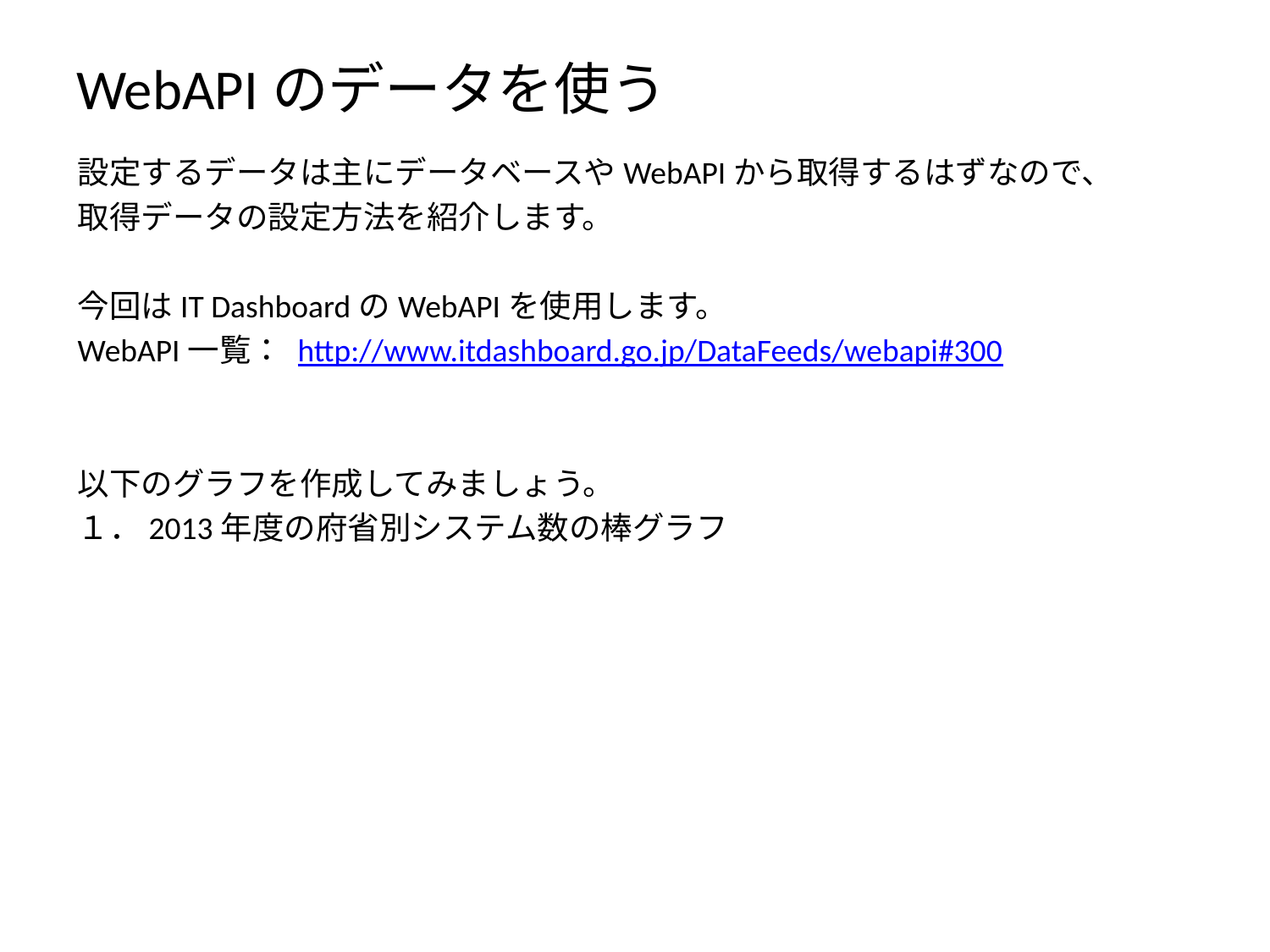

# WebAPIのデータを使う
設定するデータは主にデータベースやWebAPIから取得するはずなので、
取得データの設定方法を紹介します。

今回はIT DashboardのWebAPIを使用します。
WebAPI一覧： http://www.itdashboard.go.jp/DataFeeds/webapi#300

以下のグラフを作成してみましょう。
１．2013年度の府省別システム数の棒グラフ